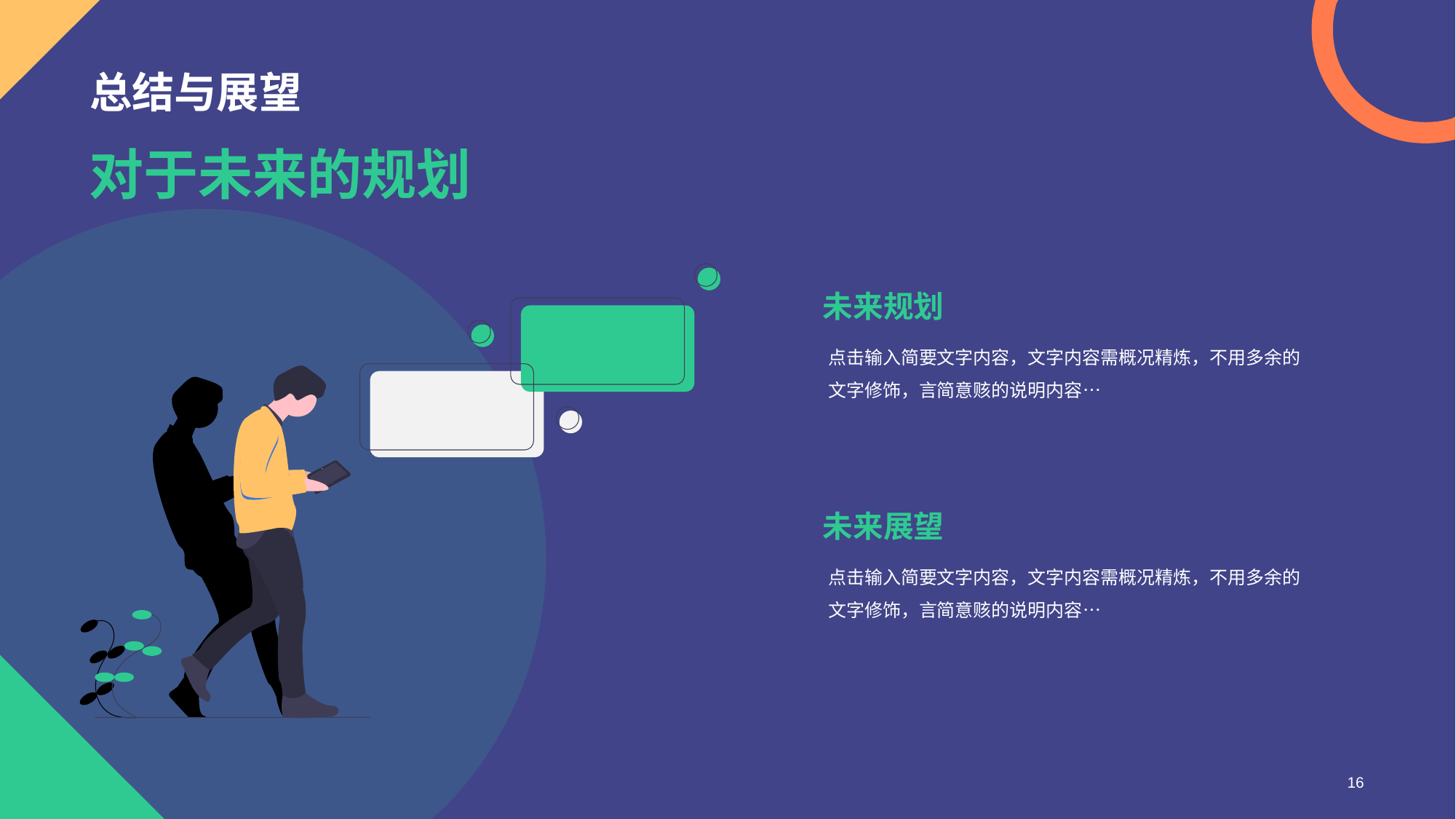

# 总结与展望
对于未来的规划

未来规划
点击输入简要文字内容，文字内容需概况精炼，不用多余的文字修饰，言简意赅的说明内容…
未来展望
点击输入简要文字内容，文字内容需概况精炼，不用多余的文字修饰，言简意赅的说明内容…
16